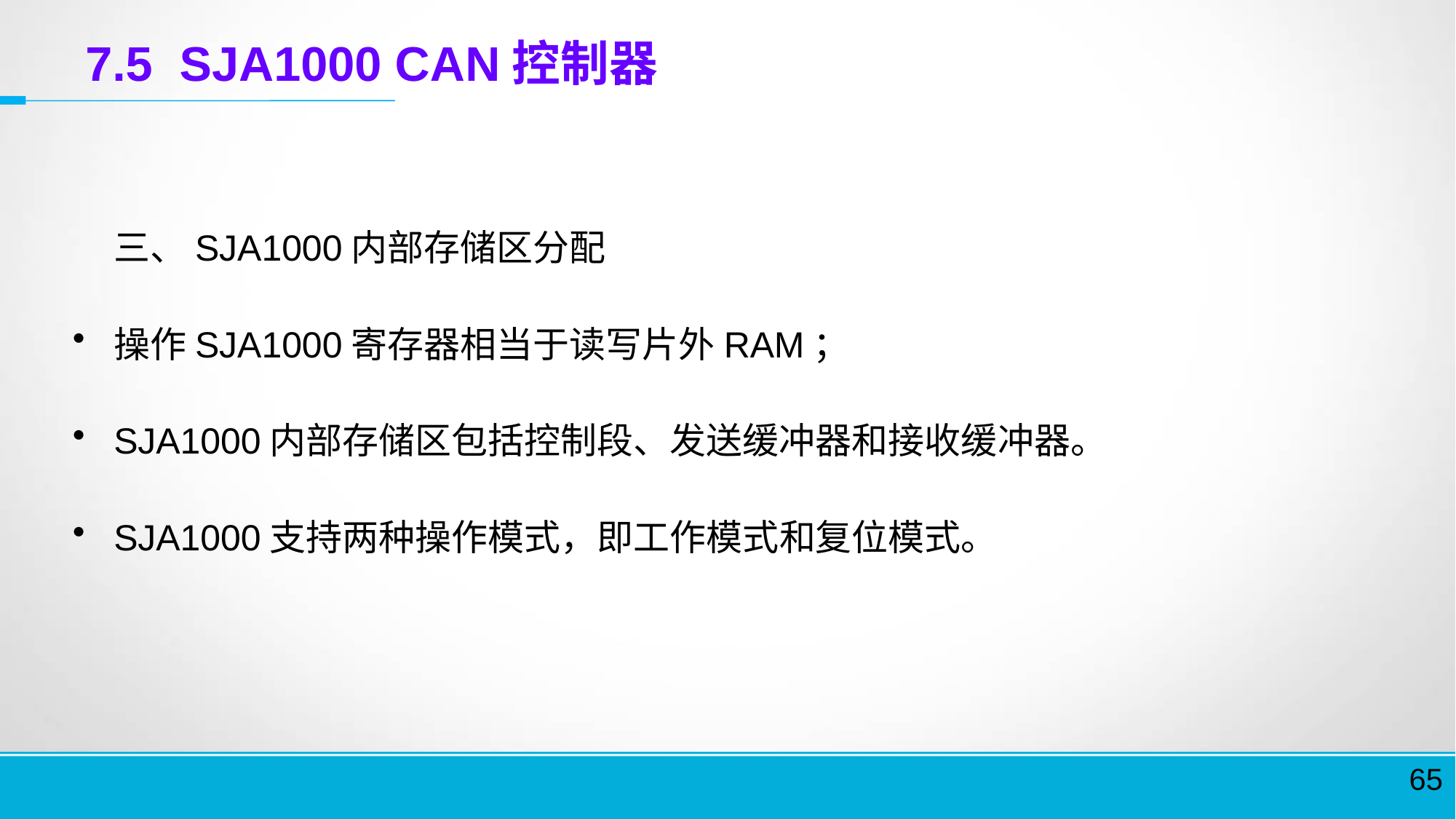

# 7.5  SJA1000 CAN控制器
	三、SJA1000内部存储区分配
操作SJA1000寄存器相当于读写片外RAM；
SJA1000内部存储区包括控制段、发送缓冲器和接收缓冲器。
SJA1000支持两种操作模式，即工作模式和复位模式。
65